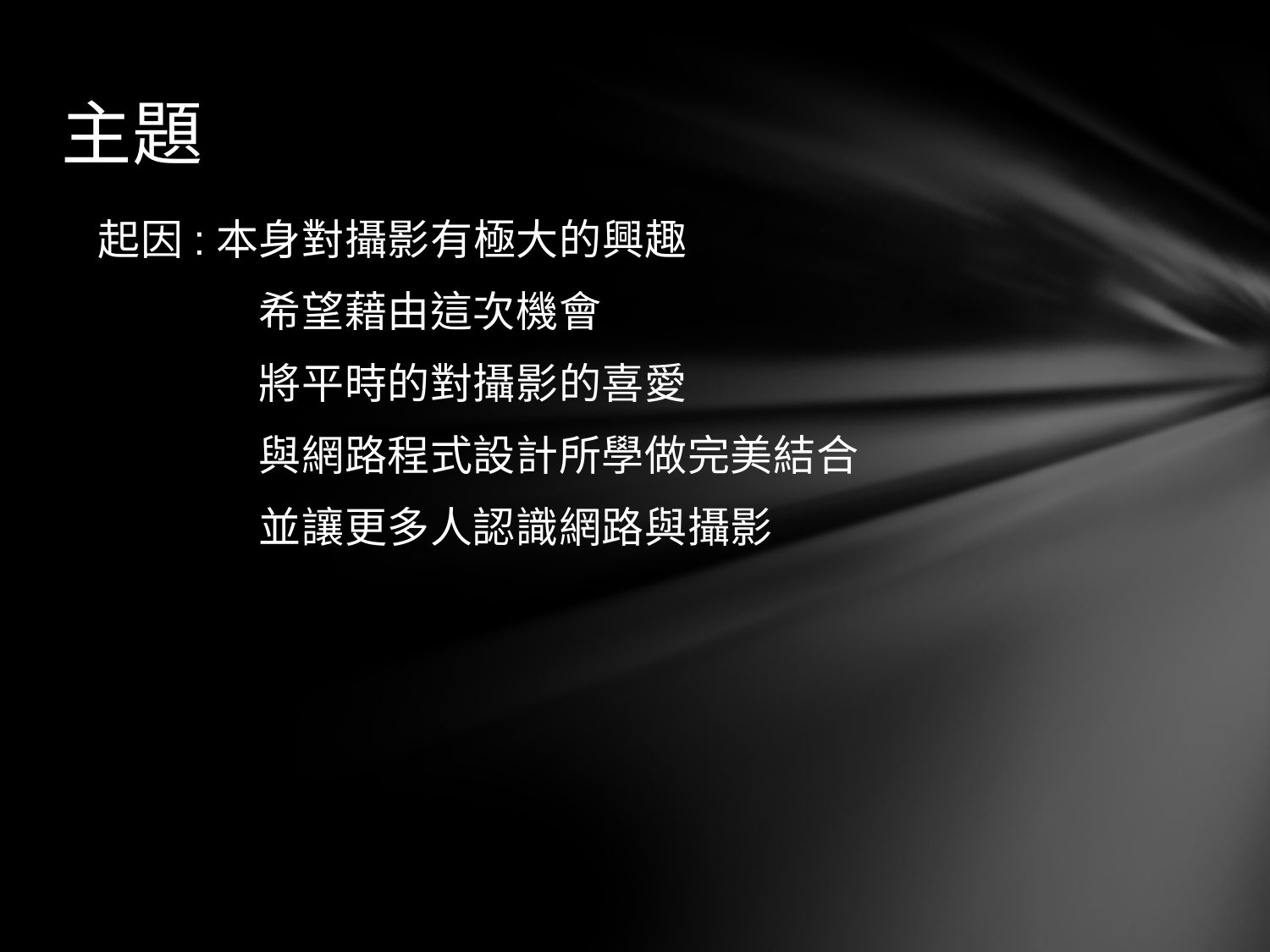

# 主題
起因:本身對攝影有極大的興趣
               希望藉由這次機會
               將平時的對攝影的喜愛
               與網路程式設計所學做完美結合
               並讓更多人認識網路與攝影